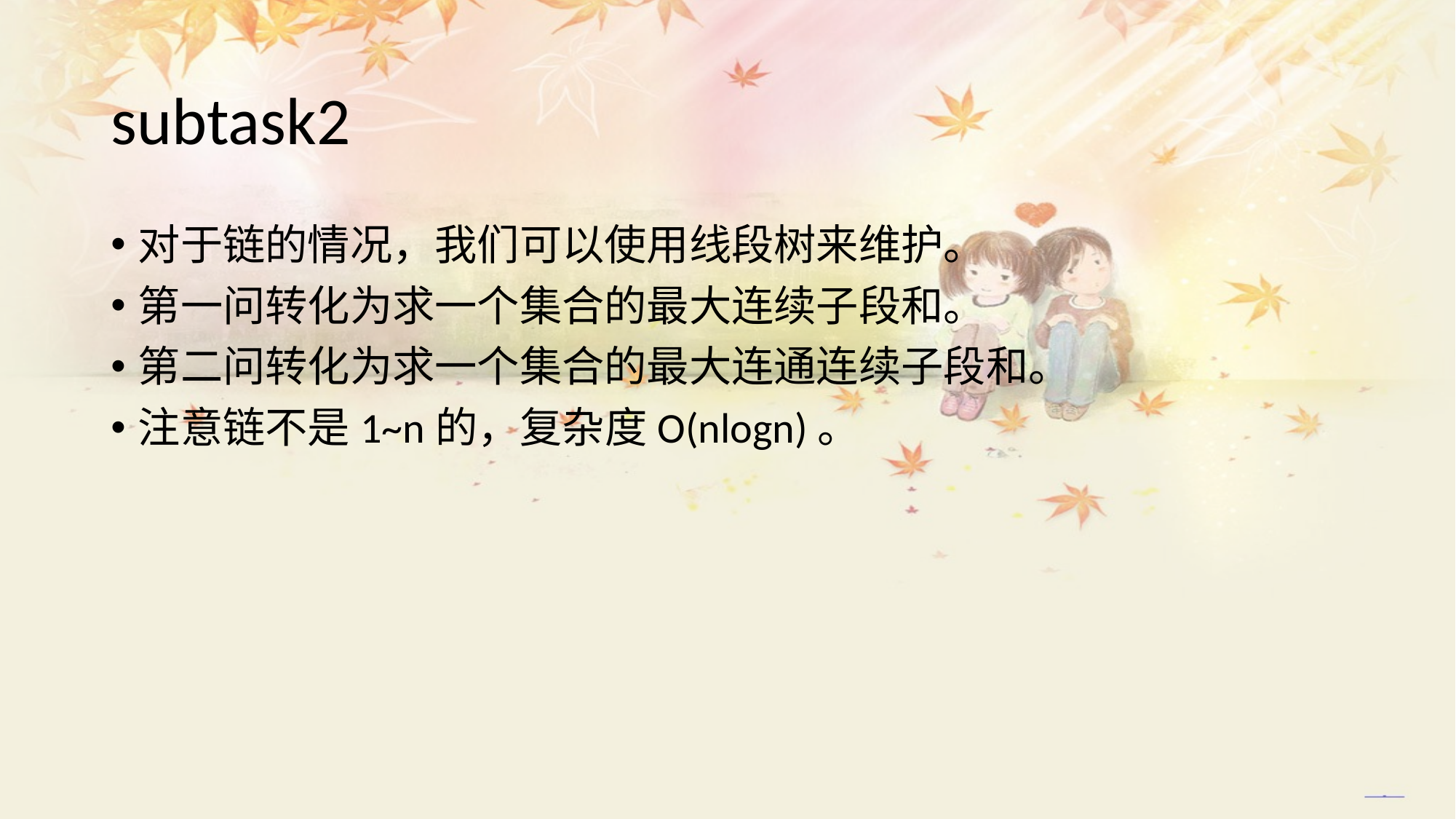

# subtask2
对于链的情况，我们可以使用线段树来维护。
第一问转化为求一个集合的最大连续子段和。
第二问转化为求一个集合的最大连通连续子段和。
注意链不是1~n的，复杂度O(nlogn)。